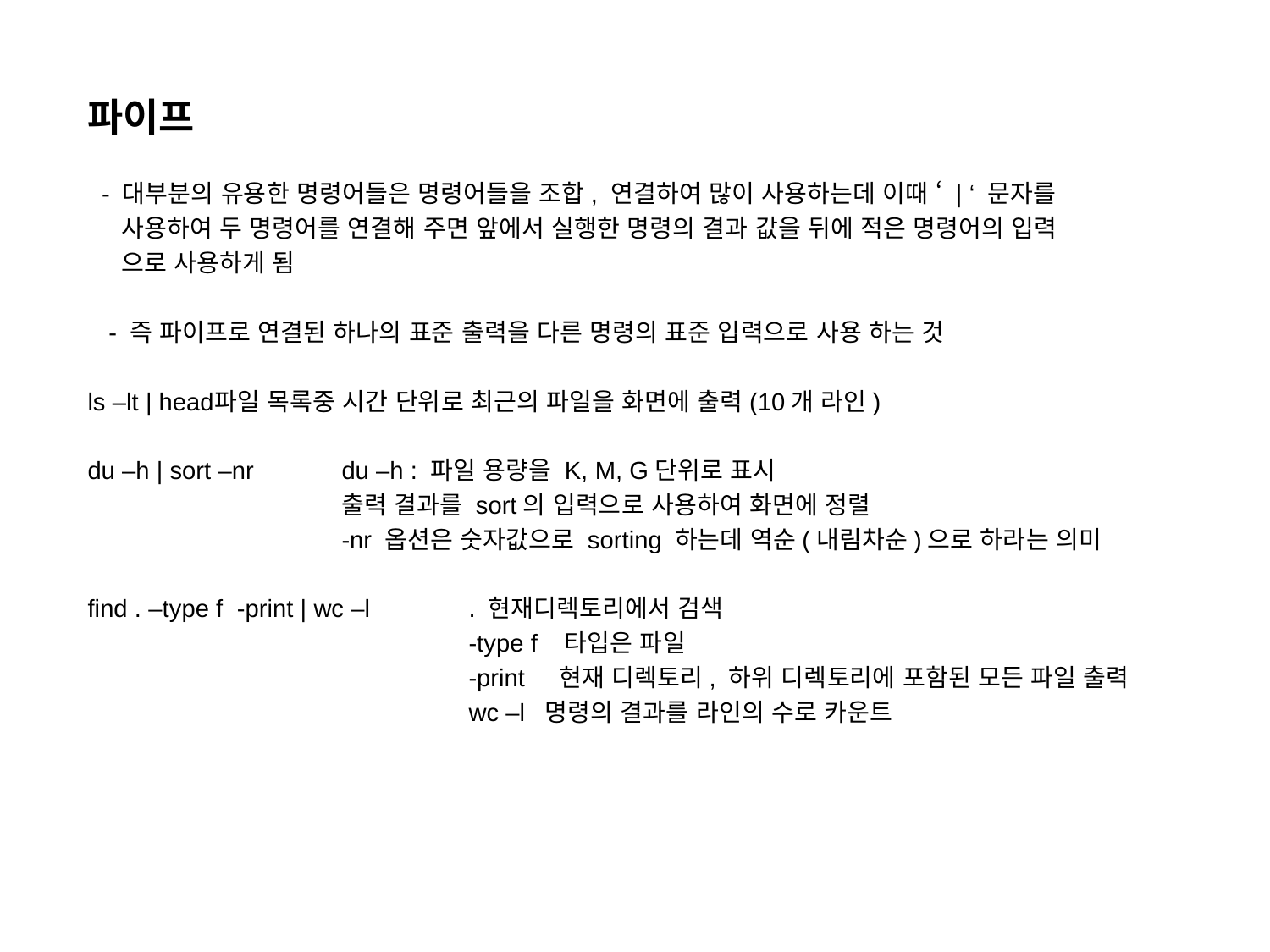

파이프

  - 대부분의 유용한 명령어들은 명령어들을 조합, 연결하여 많이 사용하는데 이때 ‘ | ‘ 문자를
    사용하여 두 명령어를 연결해 주면 앞에서 실행한 명령의 결과 값을 뒤에 적은 명령어의 입력
    으로 사용하게 됨

   - 즉 파이프로 연결된 하나의 표준 출력을 다른 명령의 표준 입력으로 사용 하는 것

ls –lt | head	파일 목록중 시간 단위로 최근의 파일을 화면에 출력(10개 라인)

du –h | sort –nr	du –h : 파일 용량을 K, M, G단위로 표시
		출력 결과를 sort의 입력으로 사용하여 화면에 정렬
		-nr 옵션은 숫자값으로 sorting 하는데 역순(내림차순)으로 하라는 의미

find . –type f  -print | wc –l	. 현재디렉토리에서 검색
			-type f   타입은 파일
			-print    현재 디렉토리, 하위 디렉토리에 포함된 모든 파일 출력
	 		wc –l  명령의 결과를 라인의 수로 카운트